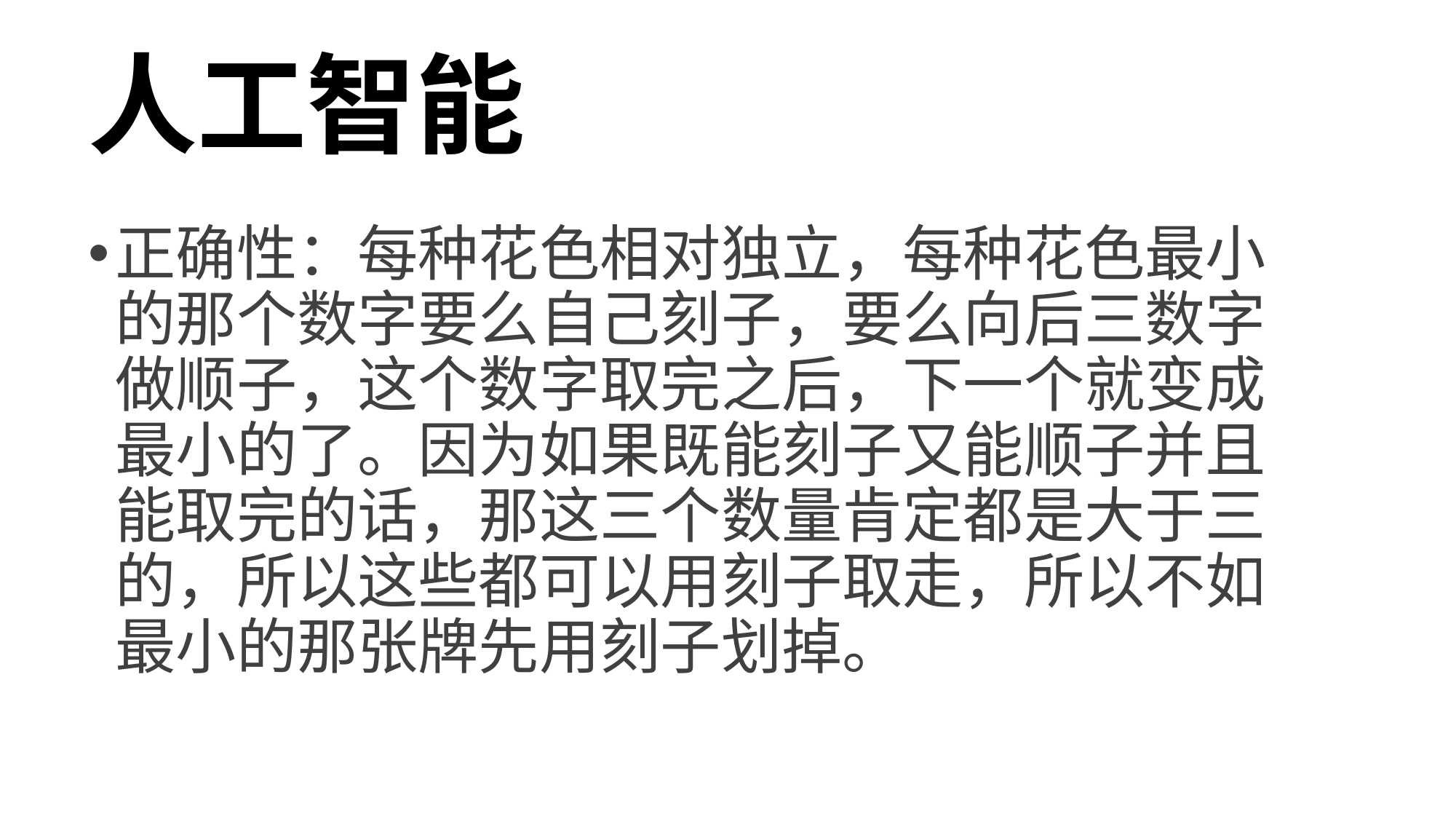

# 人工智能
正确性：每种花色相对独立，每种花色最小的那个数字要么自己刻子，要么向后三数字做顺子，这个数字取完之后，下一个就变成最小的了。因为如果既能刻子又能顺子并且能取完的话，那这三个数量肯定都是大于三的，所以这些都可以用刻子取走，所以不如最小的那张牌先用刻子划掉。